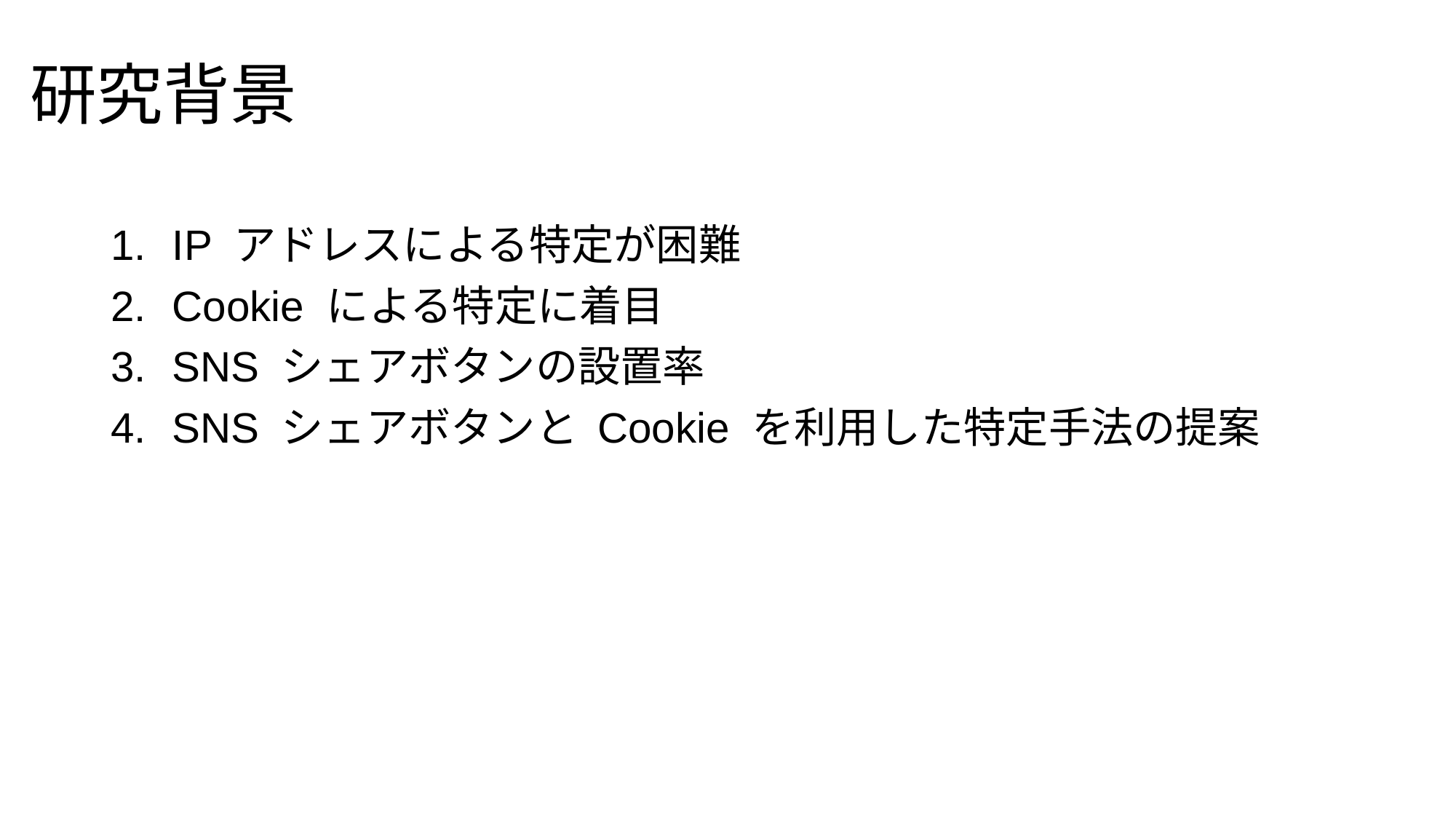

# 研究背景
IP アドレスによる特定が困難
Cookie による特定に着目
SNS シェアボタンの設置率
SNS シェアボタンと Cookie を利用した特定手法の提案